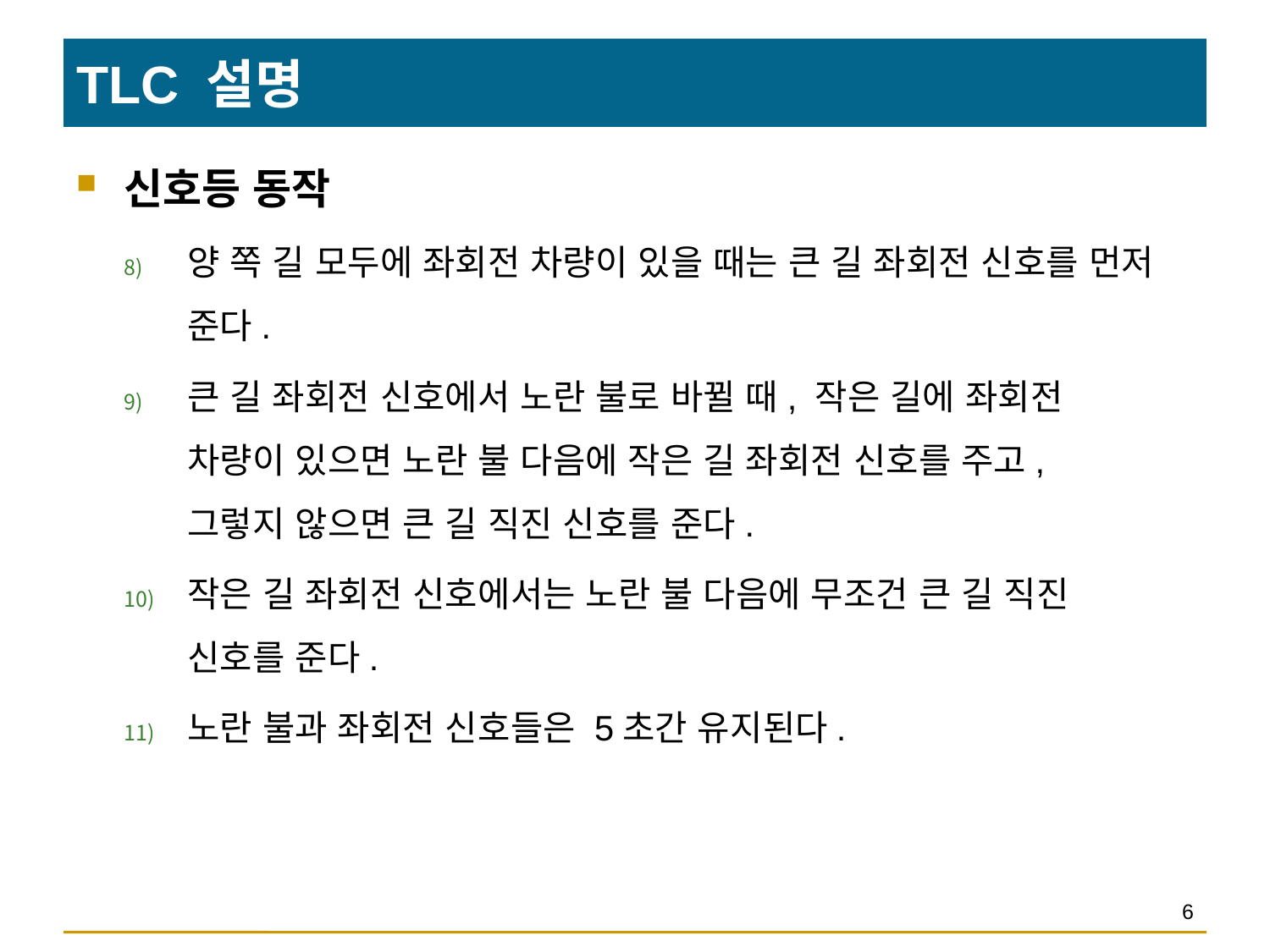

# TLC 설명
신호등 동작
양 쪽 길 모두에 좌회전 차량이 있을 때는 큰 길 좌회전 신호를 먼저 준다.
큰 길 좌회전 신호에서 노란 불로 바뀔 때, 작은 길에 좌회전
차량이 있으면 노란 불 다음에 작은 길 좌회전 신호를 주고,
그렇지 않으면 큰 길 직진 신호를 준다.
작은 길 좌회전 신호에서는 노란 불 다음에 무조건 큰 길 직진
신호를 준다.
노란 불과 좌회전 신호들은 5초간 유지된다.
6